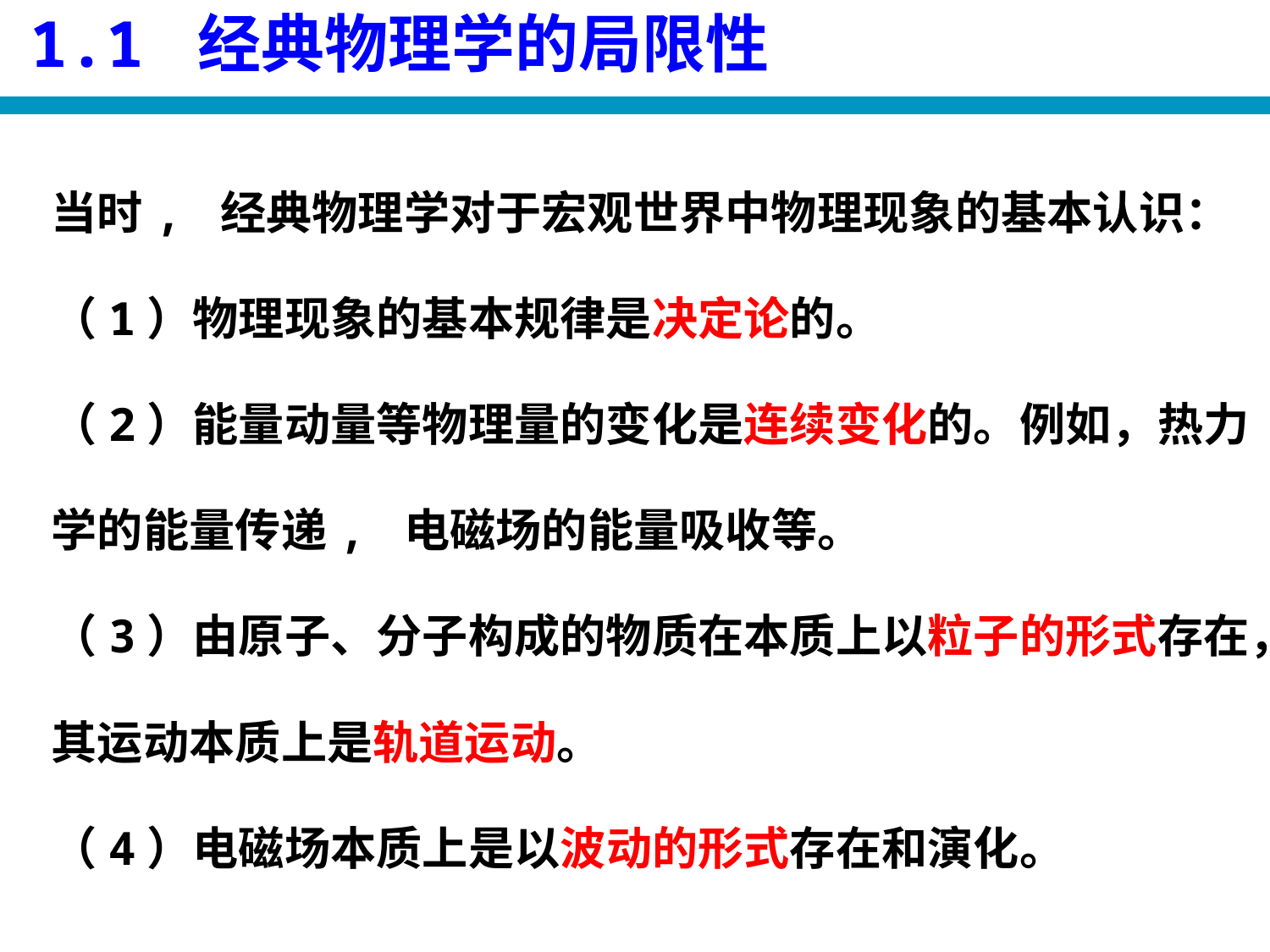

1.1 经典物理学的局限性
当时, 经典物理学对于宏观世界中物理现象的基本认识：
（1）物理现象的基本规律是决定论的。
（2）能量动量等物理量的变化是连续变化的。例如，热力学的能量传递, 电磁场的能量吸收等。
（3）由原子、分子构成的物质在本质上以粒子的形式存在，其运动本质上是轨道运动。
（4）电磁场本质上是以波动的形式存在和演化。